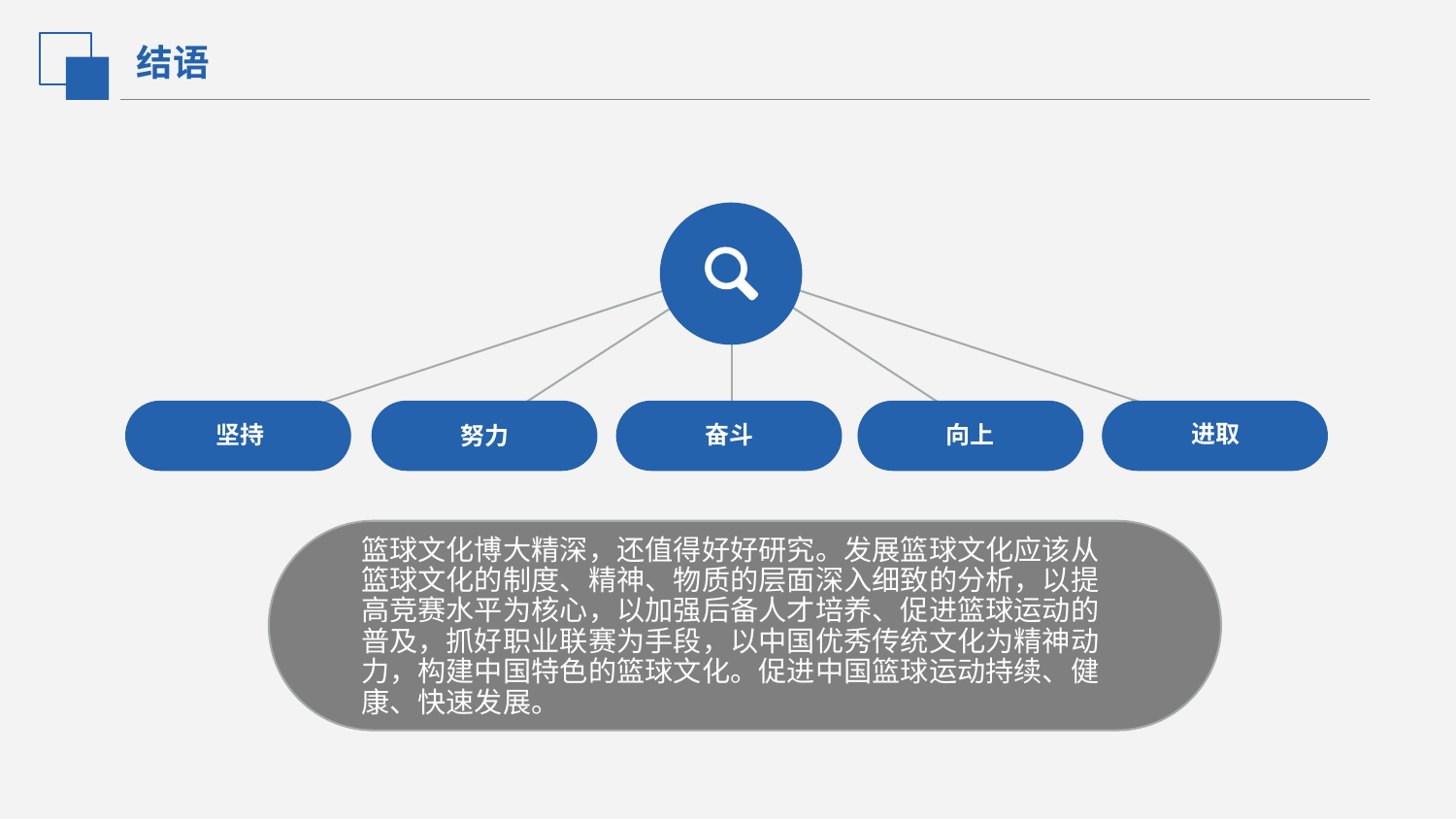

结语

进取
坚持
努力
奋斗
向上

篮球文化博大精深，还值得好好研究。发展篮球文化应该从篮球文化的制度、精神、物质的层面深入细致的分析，以提高竞赛水平为核心，以加强后备人才培养、促进篮球运动的普及，抓好职业联赛为手段，以中国优秀传统文化为精神动力，构建中国特色的篮球文化。促进中国篮球运动持续、健康、快速发展。